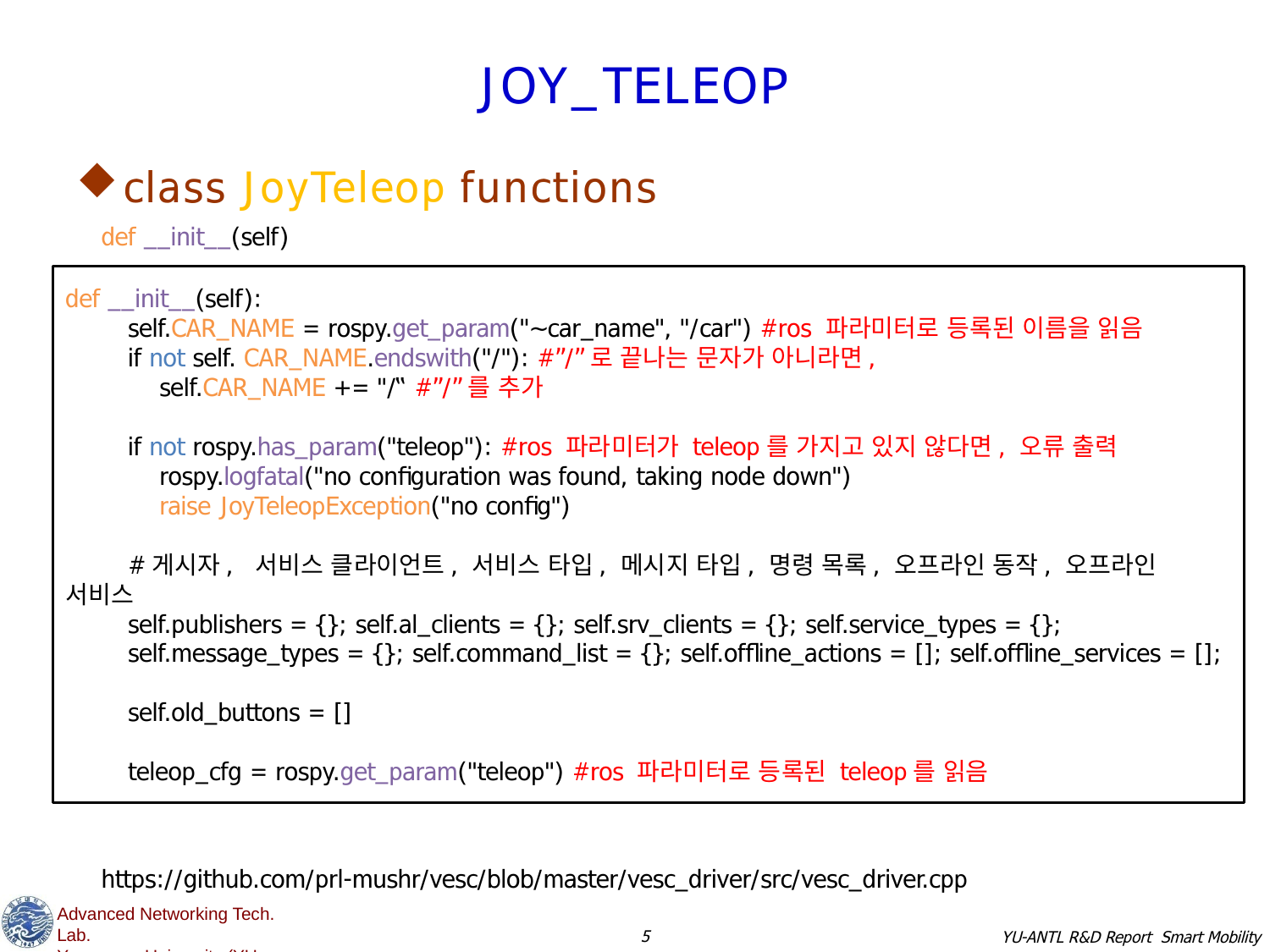

# JOY_TELEOP
class JoyTeleop functions
def __init__(self)

def __init__(self):
        self.CAR_NAME = rospy.get_param("~car_name", "/car") #ros 파라미터로 등록된 이름을 읽음
        if not self. CAR_NAME.endswith("/"): #”/”로 끝나는 문자가 아니라면,
            self.CAR_NAME += "/“ #”/”를 추가

        if not rospy.has_param("teleop"): #ros 파라미터가 teleop를 가지고 있지 않다면, 오류 출력
            rospy.logfatal("no configuration was found, taking node down")
            raise JoyTeleopException("no config")

        #게시자,  서비스 클라이언트, 서비스 타입, 메시지 타입, 명령 목록, 오프라인 동작, 오프라인 서비스
        self.publishers = {}; self.al_clients = {}; self.srv_clients = {}; self.service_types = {};
        self.message_types = {}; self.command_list = {}; self.offline_actions = []; self.offline_services = [];

        self.old_buttons = []

        teleop_cfg = rospy.get_param("teleop") #ros 파라미터로 등록된 teleop를 읽음

https://github.com/prl-mushr/vesc/blob/master/vesc_driver/src/vesc_driver.cpp